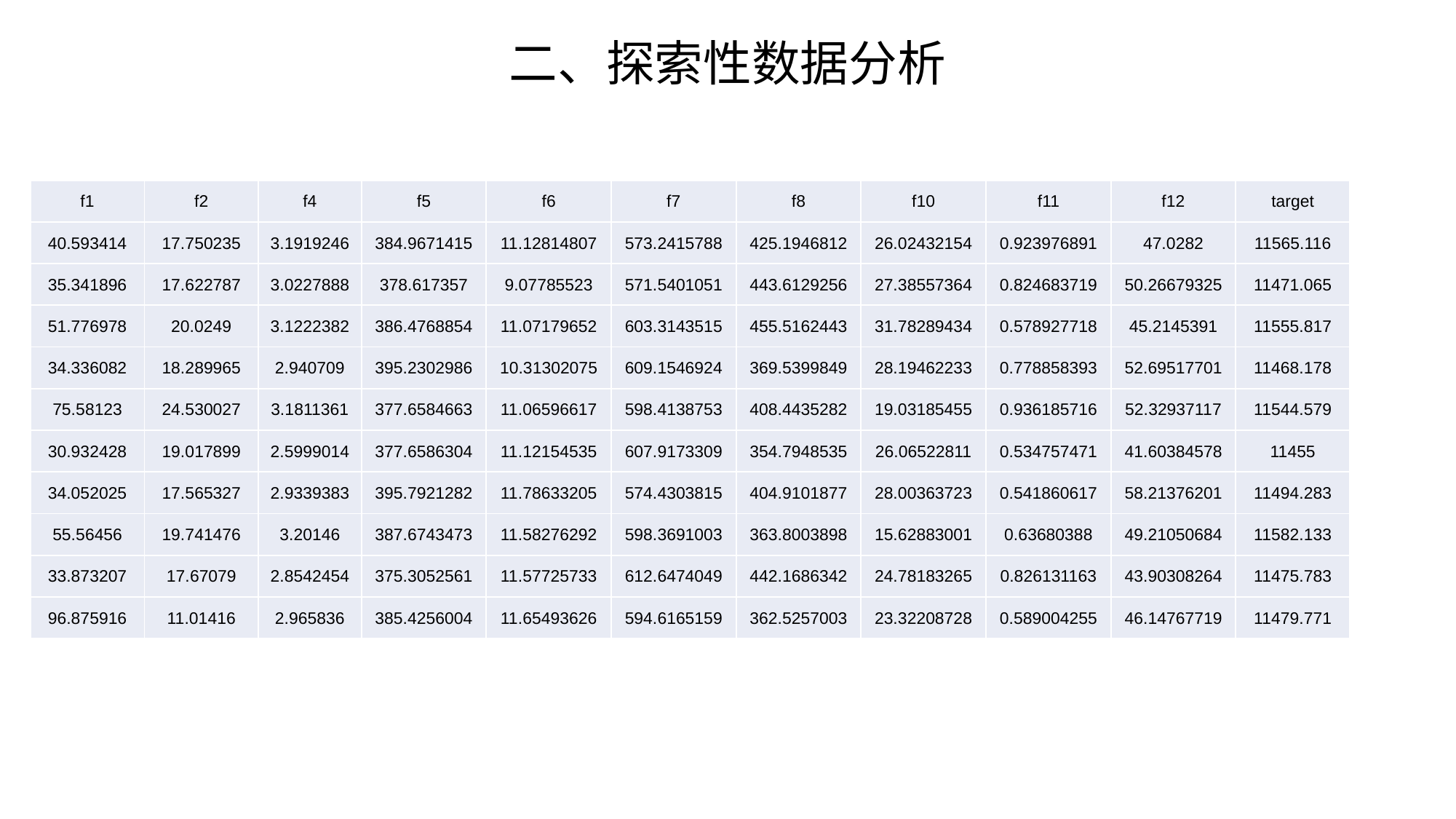

二、探索性数据分析
| f1 | f2 | f4 | f5 | f6 | f7 | f8 | f10 | f11 | f12 | target |
| --- | --- | --- | --- | --- | --- | --- | --- | --- | --- | --- |
| 40.593414 | 17.750235 | 3.1919246 | 384.9671415 | 11.12814807 | 573.2415788 | 425.1946812 | 26.02432154 | 0.923976891 | 47.0282 | 11565.116 |
| 35.341896 | 17.622787 | 3.0227888 | 378.617357 | 9.07785523 | 571.5401051 | 443.6129256 | 27.38557364 | 0.824683719 | 50.26679325 | 11471.065 |
| 51.776978 | 20.0249 | 3.1222382 | 386.4768854 | 11.07179652 | 603.3143515 | 455.5162443 | 31.78289434 | 0.578927718 | 45.2145391 | 11555.817 |
| 34.336082 | 18.289965 | 2.940709 | 395.2302986 | 10.31302075 | 609.1546924 | 369.5399849 | 28.19462233 | 0.778858393 | 52.69517701 | 11468.178 |
| 75.58123 | 24.530027 | 3.1811361 | 377.6584663 | 11.06596617 | 598.4138753 | 408.4435282 | 19.03185455 | 0.936185716 | 52.32937117 | 11544.579 |
| 30.932428 | 19.017899 | 2.5999014 | 377.6586304 | 11.12154535 | 607.9173309 | 354.7948535 | 26.06522811 | 0.534757471 | 41.60384578 | 11455 |
| 34.052025 | 17.565327 | 2.9339383 | 395.7921282 | 11.78633205 | 574.4303815 | 404.9101877 | 28.00363723 | 0.541860617 | 58.21376201 | 11494.283 |
| 55.56456 | 19.741476 | 3.20146 | 387.6743473 | 11.58276292 | 598.3691003 | 363.8003898 | 15.62883001 | 0.63680388 | 49.21050684 | 11582.133 |
| 33.873207 | 17.67079 | 2.8542454 | 375.3052561 | 11.57725733 | 612.6474049 | 442.1686342 | 24.78183265 | 0.826131163 | 43.90308264 | 11475.783 |
| 96.875916 | 11.01416 | 2.965836 | 385.4256004 | 11.65493626 | 594.6165159 | 362.5257003 | 23.32208728 | 0.589004255 | 46.14767719 | 11479.771 |